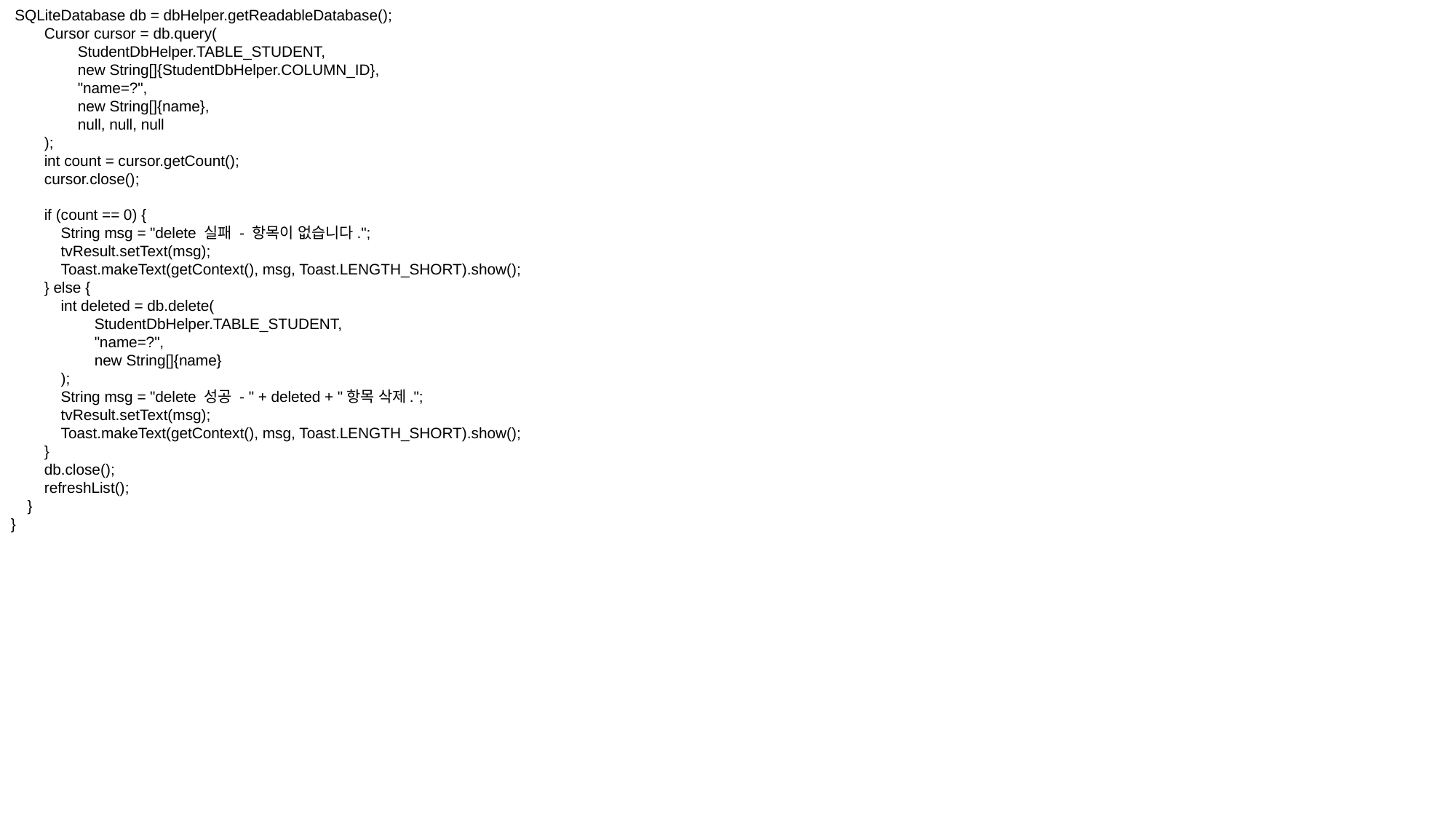

SQLiteDatabase db = dbHelper.getReadableDatabase();
        Cursor cursor = db.query(
                StudentDbHelper.TABLE_STUDENT,
                new String[]{StudentDbHelper.COLUMN_ID},
                "name=?",
                new String[]{name},
                null, null, null
        );
        int count = cursor.getCount();
        cursor.close();

        if (count == 0) {
            String msg = "delete 실패 - 항목이 없습니다.";
            tvResult.setText(msg);
            Toast.makeText(getContext(), msg, Toast.LENGTH_SHORT).show();
        } else {
            int deleted = db.delete(
                    StudentDbHelper.TABLE_STUDENT,
                    "name=?",
                    new String[]{name}
            );
            String msg = "delete 성공 - " + deleted + "항목 삭제.";
            tvResult.setText(msg);
            Toast.makeText(getContext(), msg, Toast.LENGTH_SHORT).show();
        }
        db.close();
        refreshList();
    }
}